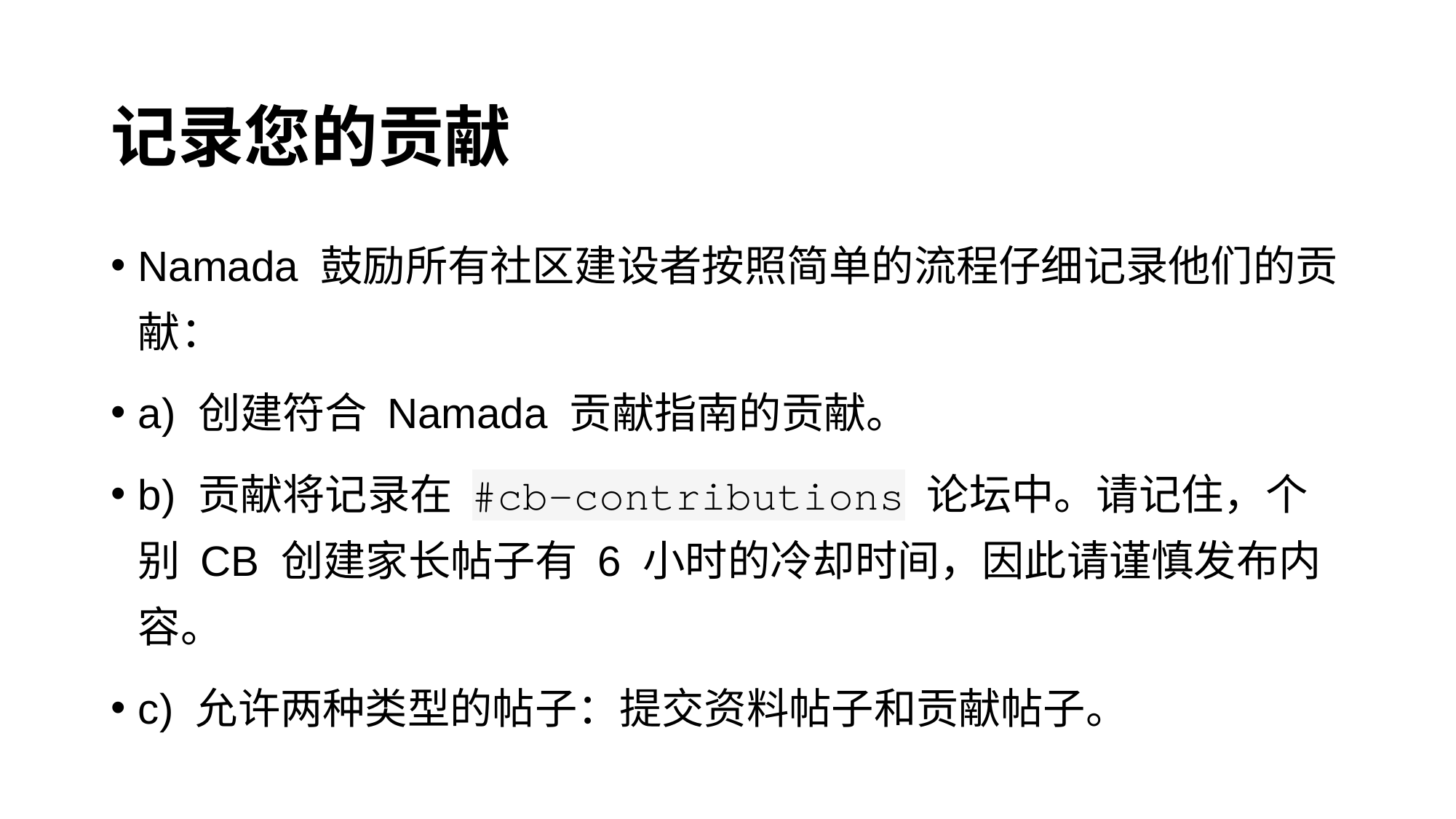

# 记录您的贡献
Namada 鼓励所有社区建设者按照简单的流程仔细记录他们的贡献：
a) 创建符合 Namada 贡献指南的贡献。
b) 贡献将记录在 #cb-contributions 论坛中。请记住，个别 CB 创建家长帖子有 6 小时的冷却时间，因此请谨慎发布内容。
c) 允许两种类型的帖子：提交资料帖子和贡献帖子。